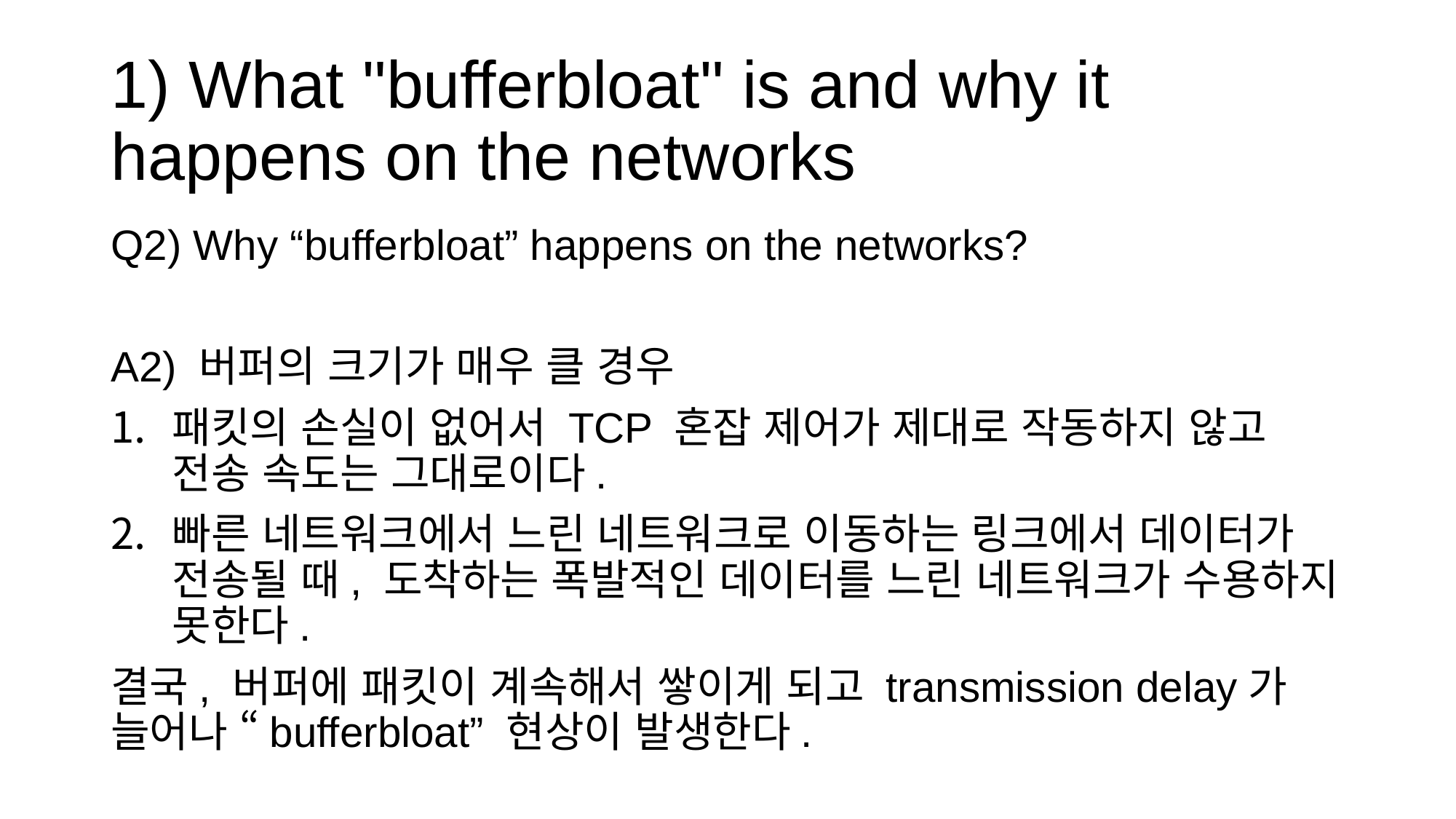

# 1) What "bufferbloat" is and why it happens on the networks
Q2) Why “bufferbloat” happens on the networks?

A2) 버퍼의 크기가 매우 클 경우
패킷의 손실이 없어서 TCP 혼잡 제어가 제대로 작동하지 않고 전송 속도는 그대로이다.
빠른 네트워크에서 느린 네트워크로 이동하는 링크에서 데이터가 전송될 때, 도착하는 폭발적인 데이터를 느린 네트워크가 수용하지 못한다.
결국, 버퍼에 패킷이 계속해서 쌓이게 되고 transmission delay가 늘어나 “bufferbloat” 현상이 발생한다.